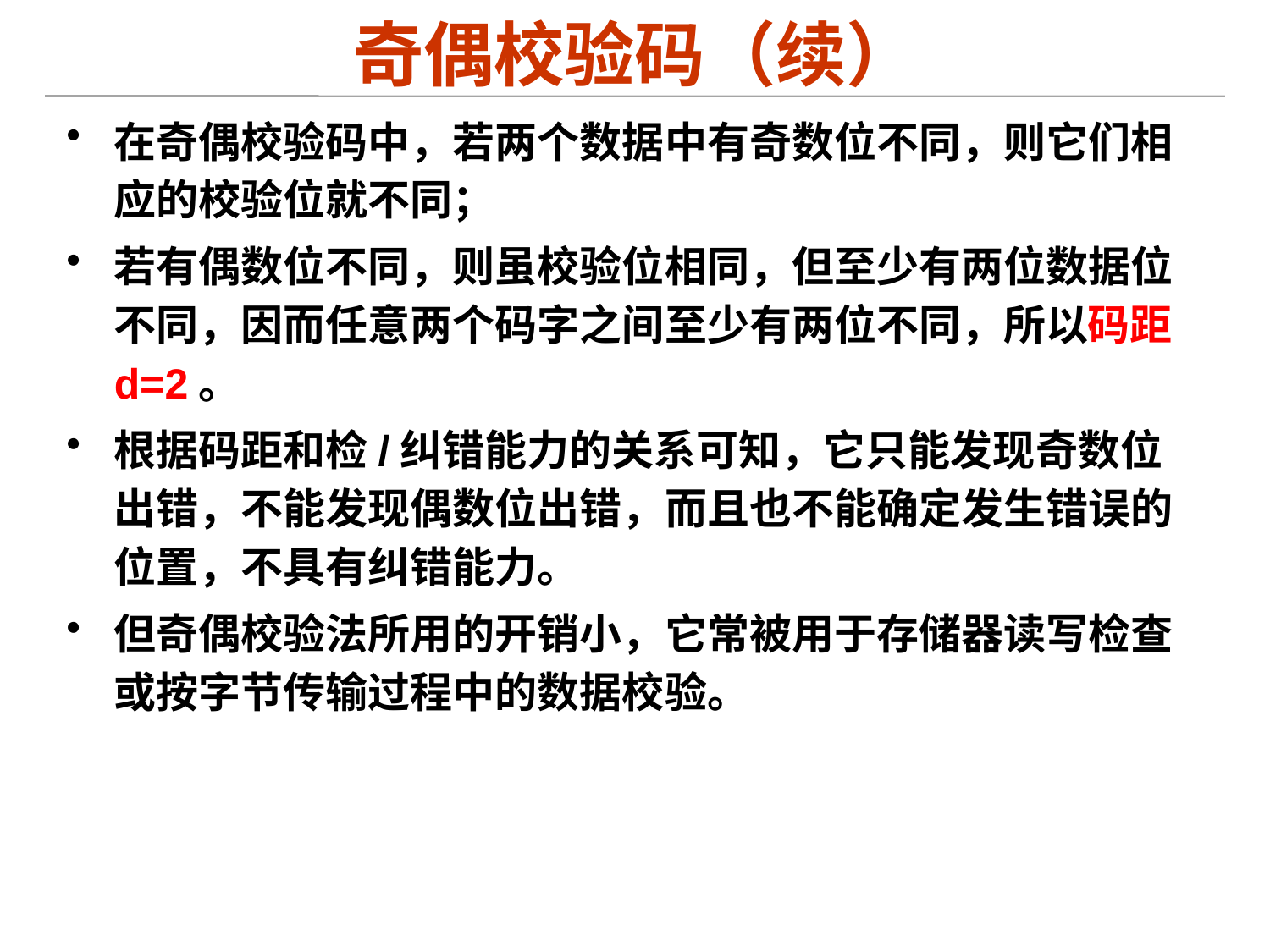

# 奇偶校验码（续）
在奇偶校验码中，若两个数据中有奇数位不同，则它们相应的校验位就不同；
若有偶数位不同，则虽校验位相同，但至少有两位数据位不同，因而任意两个码字之间至少有两位不同，所以码距d=2。
根据码距和检/纠错能力的关系可知，它只能发现奇数位出错，不能发现偶数位出错，而且也不能确定发生错误的位置，不具有纠错能力。
但奇偶校验法所用的开销小，它常被用于存储器读写检查或按字节传输过程中的数据校验。